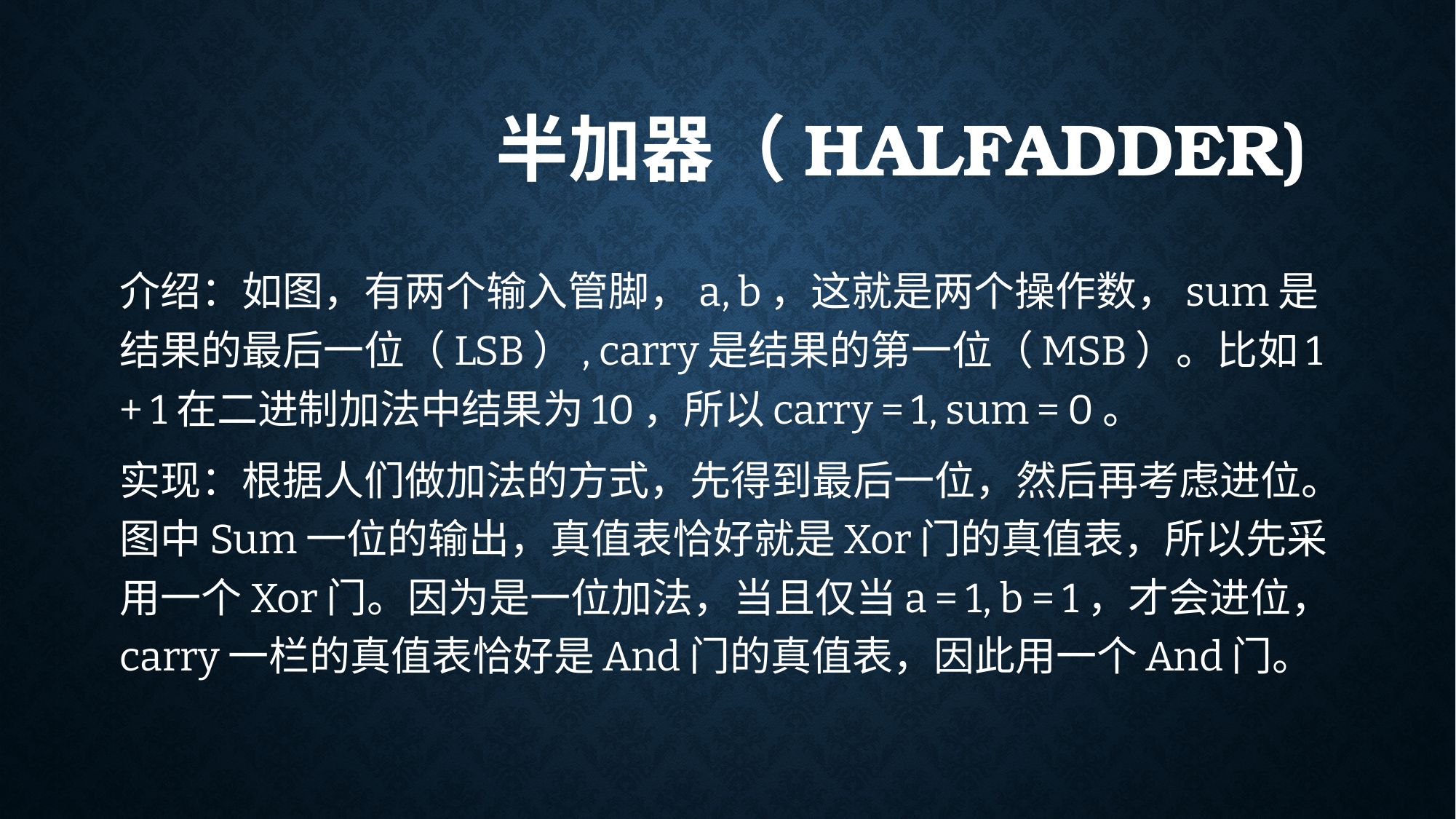

# 半加器（HalfAdder)
介绍：如图，有两个输入管脚，a, b，这就是两个操作数，sum是结果的最后一位（LSB）, carry是结果的第一位（MSB）。比如1 + 1在二进制加法中结果为10，所以carry = 1, sum = 0。
实现：根据人们做加法的方式，先得到最后一位，然后再考虑进位。图中Sum一位的输出，真值表恰好就是Xor门的真值表，所以先采用一个Xor门。因为是一位加法，当且仅当a = 1, b = 1，才会进位，carry一栏的真值表恰好是And门的真值表，因此用一个And门。